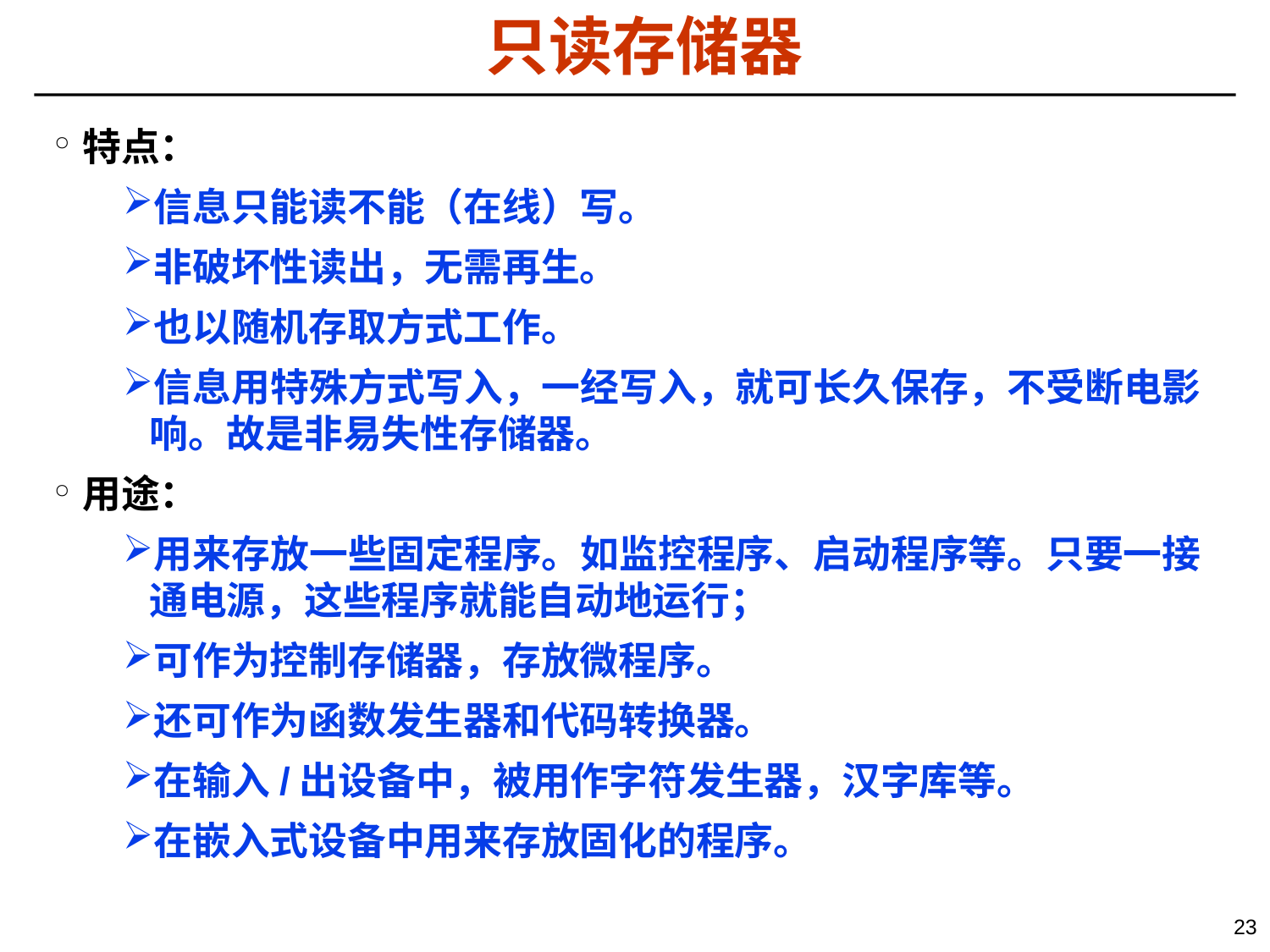

# 只读存储器
特点：
信息只能读不能（在线）写。
非破坏性读出，无需再生。
也以随机存取方式工作。
信息用特殊方式写入，一经写入，就可长久保存，不受断电影响。故是非易失性存储器。
用途：
用来存放一些固定程序。如监控程序、启动程序等。只要一接通电源，这些程序就能自动地运行；
可作为控制存储器，存放微程序。
还可作为函数发生器和代码转换器。
在输入/出设备中，被用作字符发生器，汉字库等。
在嵌入式设备中用来存放固化的程序。
23